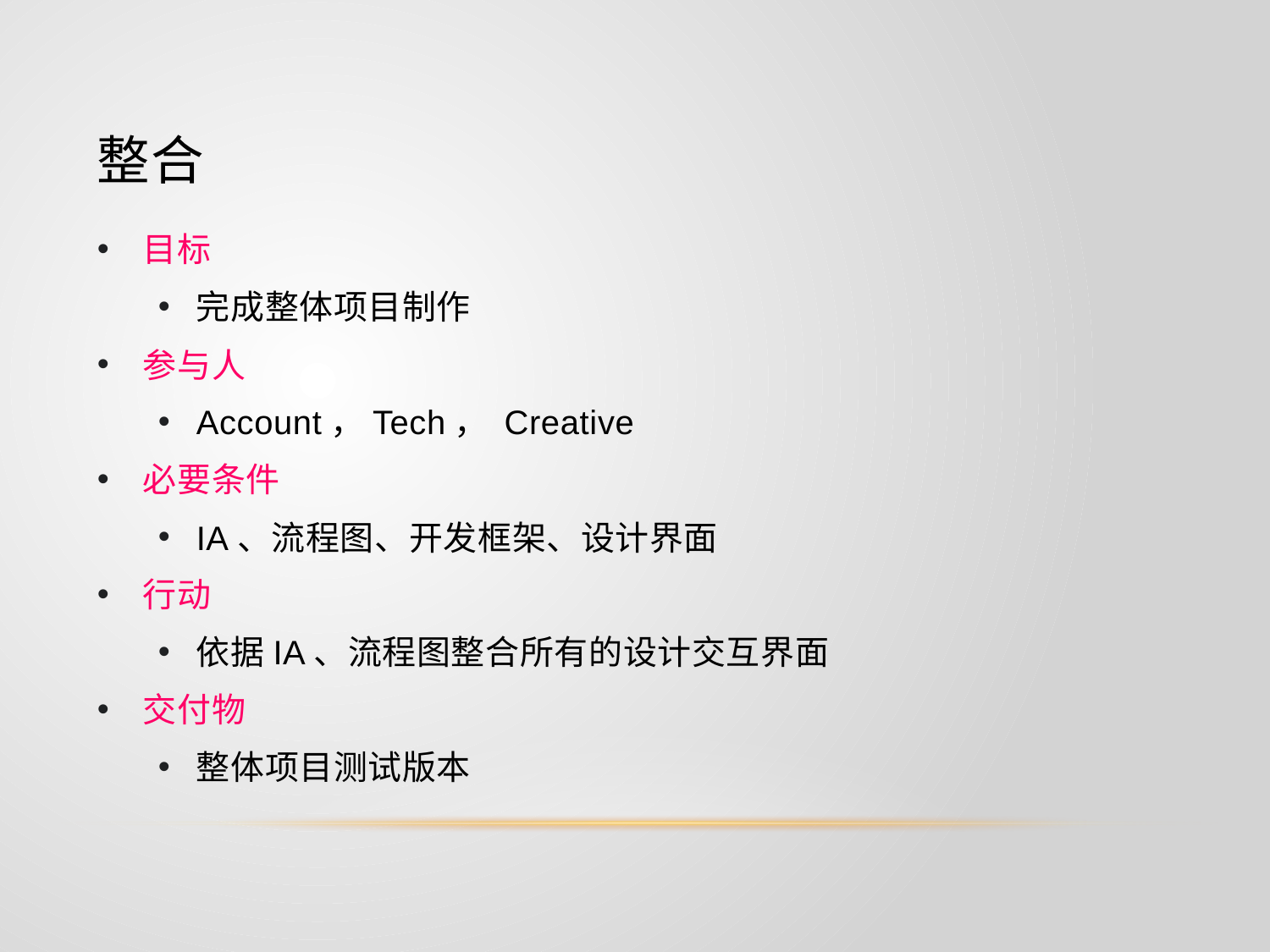

# 整合
目标
完成整体项目制作
参与人
Account，Tech， Creative
必要条件
IA、流程图、开发框架、设计界面
行动
依据IA、流程图整合所有的设计交互界面
交付物
整体项目测试版本